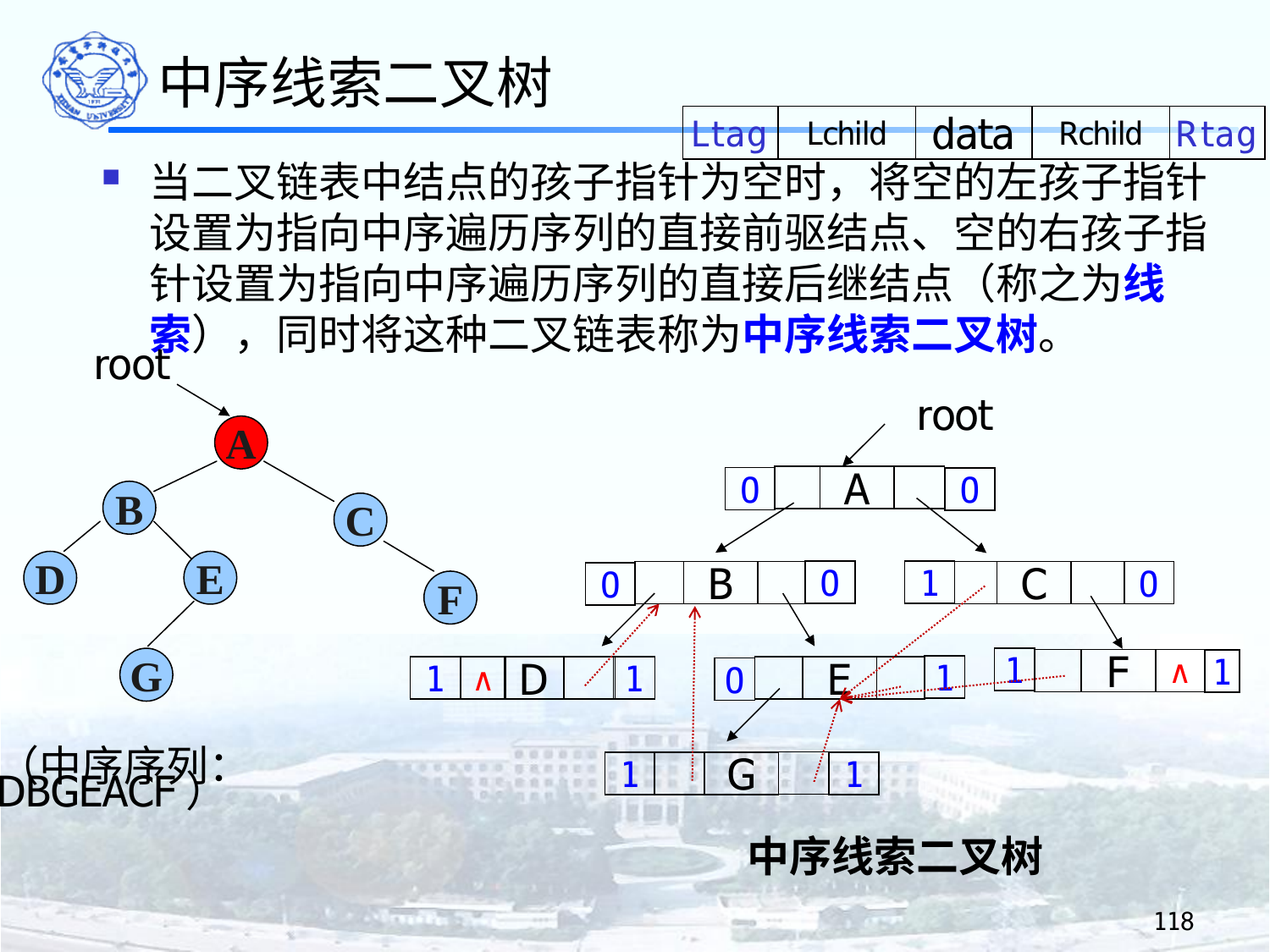

中序线索二叉树
Ltag
Lchild
data
Rchild
Rtag
当二叉链表中结点的孩子指针为空时，将空的左孩子指针设置为指向中序遍历序列的直接前驱结点、空的右孩子指针设置为指向中序遍历序列的直接后继结点（称之为线索），同时将这种二叉链表称为中序线索二叉树。
root

A

B
C

D
E
F

G
root

A

0
0

0
1
0

B

C

0

1

F
∧
1
1
1
∧
D

1

E

0

G
1
1
（中序序列：DBGEACF）
中序线索二叉树
118